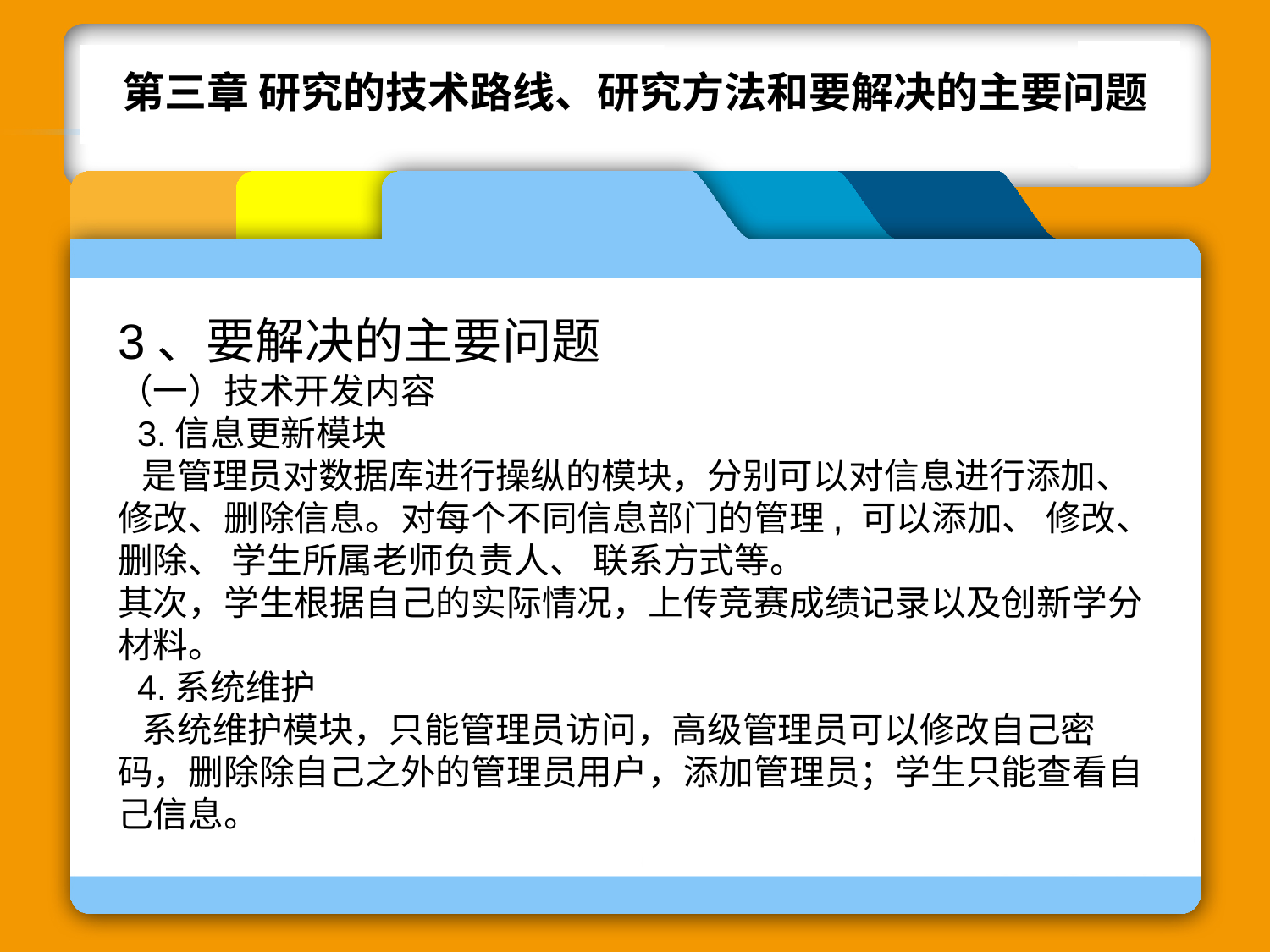

第三章 研究的技术路线、研究方法和要解决的主要问题

3、要解决的主要问题
（一）技术开发内容
  3.信息更新模块
  是管理员对数据库进行操纵的模块，分别可以对信息进行添加、修改、删除信息。对每个不同信息部门的管理, 可以添加、 修改、 删除、 学生所属老师负责人、 联系方式等。
其次，学生根据自己的实际情况，上传竞赛成绩记录以及创新学分材料。
  4.系统维护
  系统维护模块，只能管理员访问，高级管理员可以修改自己密码，删除除自己之外的管理员用户，添加管理员；学生只能查看自己信息。